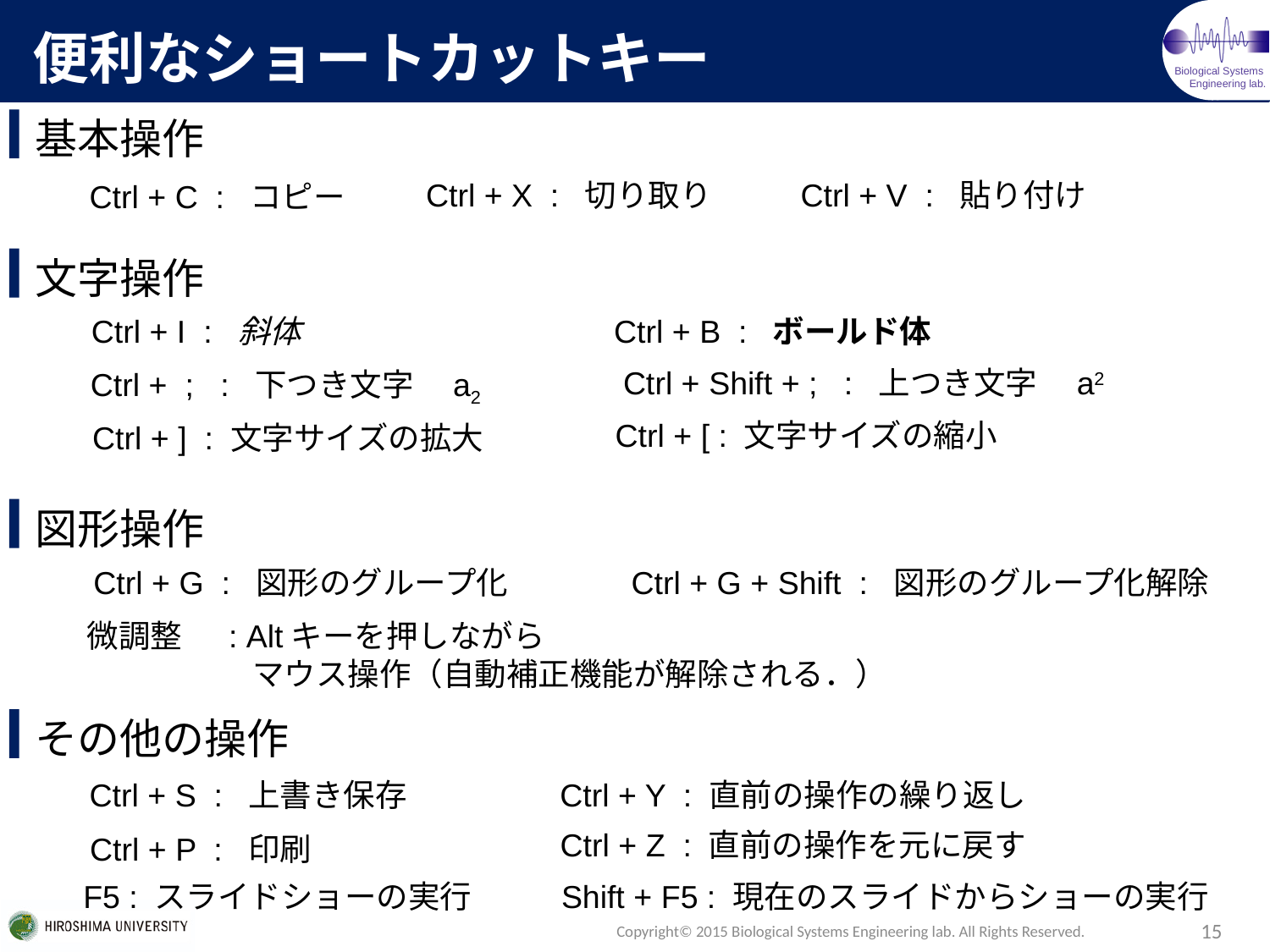

便利なショートカットキー
基本操作

Ctrl + X  :  切り取り
Ctrl + V  :  貼り付け
Ctrl + C  :  コピー
文字操作

Ctrl + I  :  斜体
Ctrl + B  :  ボールド体
Ctrl + Shift + ;   :  上つき文字　a2
Ctrl +  ;   :  下つき文字　a2
Ctrl + [ : 文字サイズの縮小
Ctrl + ]  : 文字サイズの拡大
図形操作

Ctrl + G + Shift  :  図形のグループ化解除
Ctrl + G  :  図形のグループ化
微調整　 : Altキーを押しながら
	　 マウス操作（自動補正機能が解除される．）
その他の操作

Ctrl + S  :  上書き保存
Ctrl + Y  : 直前の操作の繰り返し
Ctrl + Z  : 直前の操作を元に戻す
Ctrl + P  :  印刷
F5 : スライドショーの実行
Shift + F5 : 現在のスライドからショーの実行
Copyright© 2015 Biological Systems Engineering lab. All Rights Reserved.
15